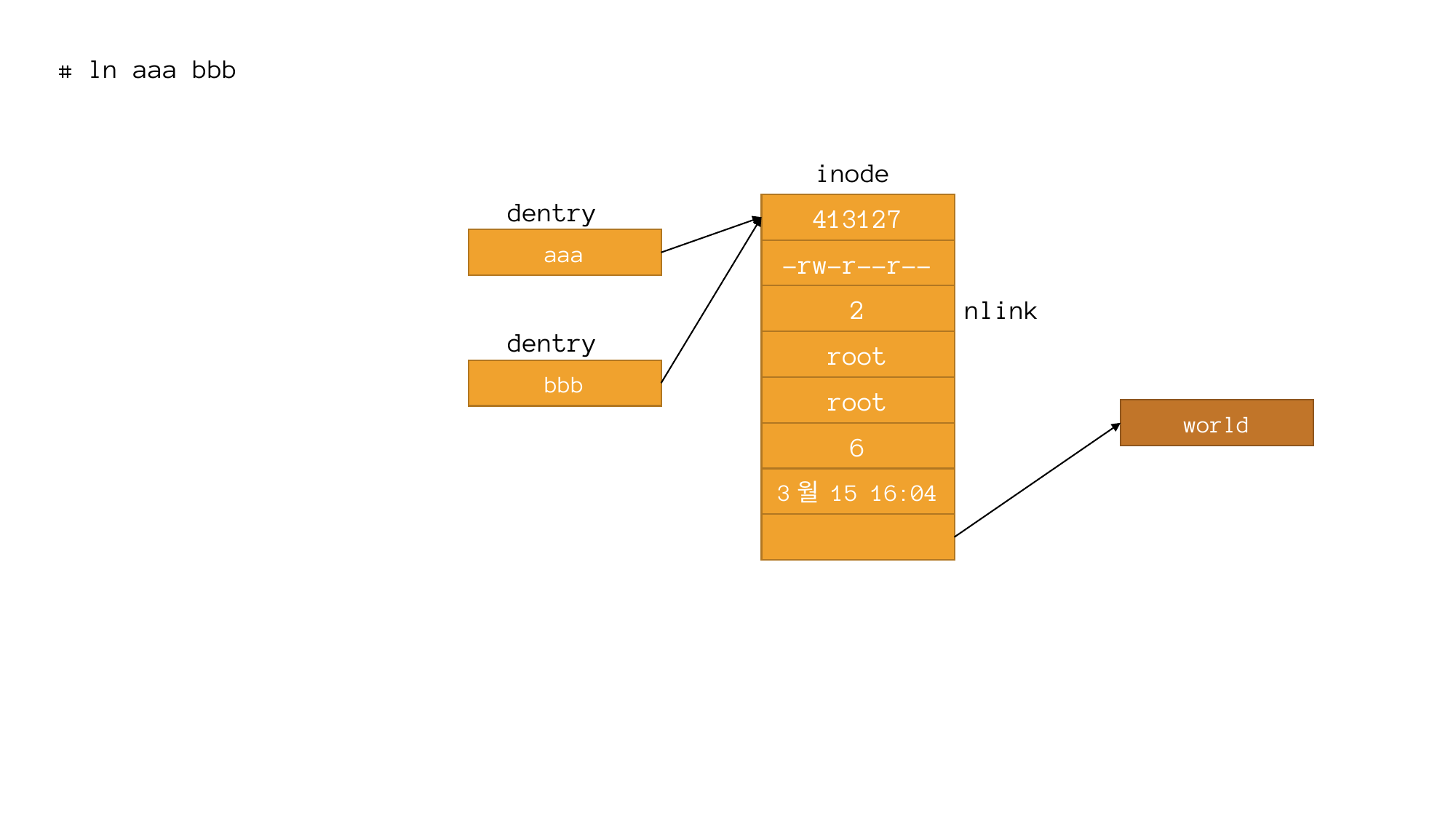

# ln aaa bbb
inode
dentry
413127
aaa
-rw-r--r--
2
nlink
dentry
root
bbb
root
world
6
3월 15 16:04